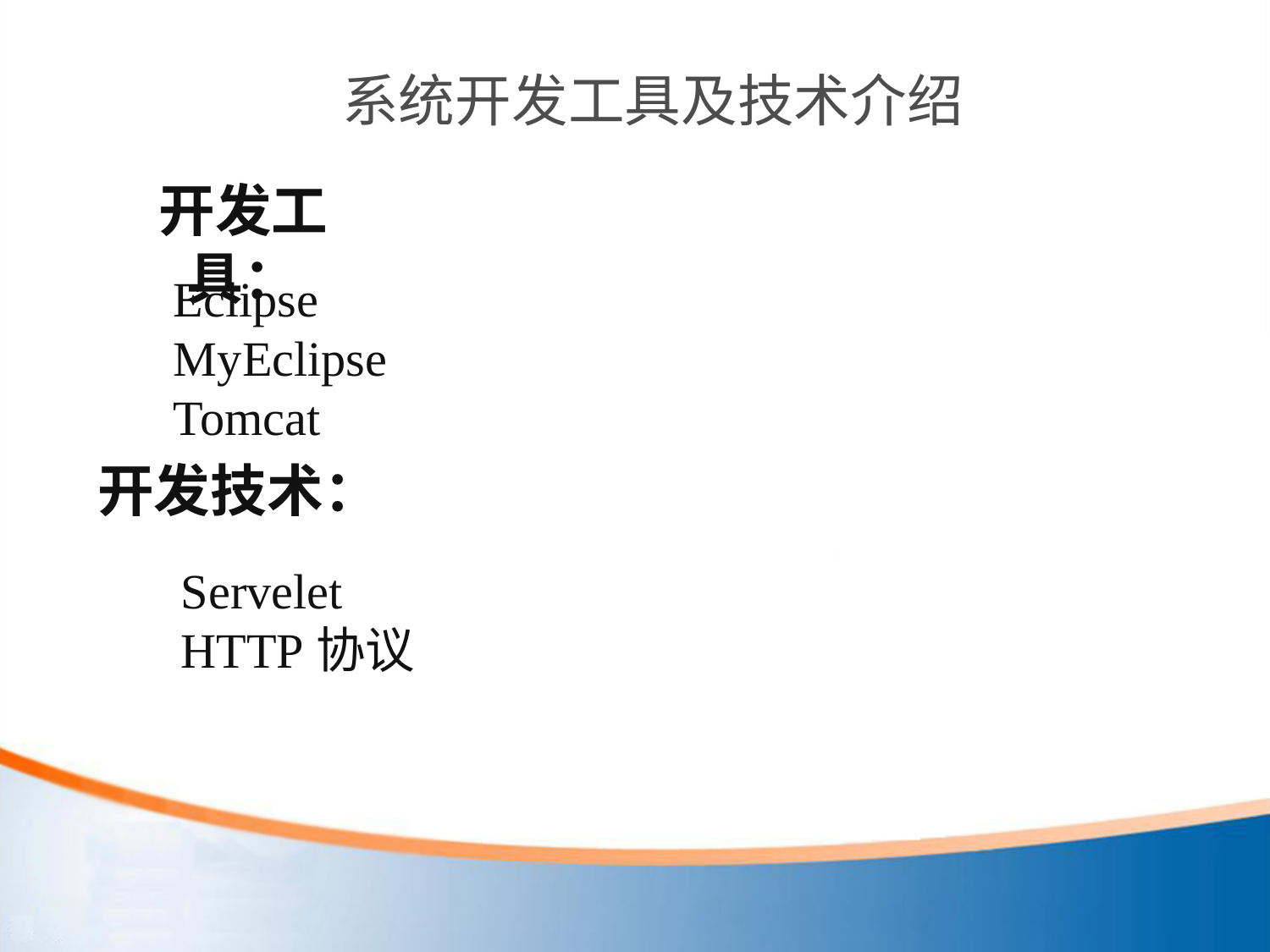

系统开发工具及技术介绍
开发工具：

Eclipse
MyEclipse
Tomcat
开发技术：
Servelet
HTTP协议